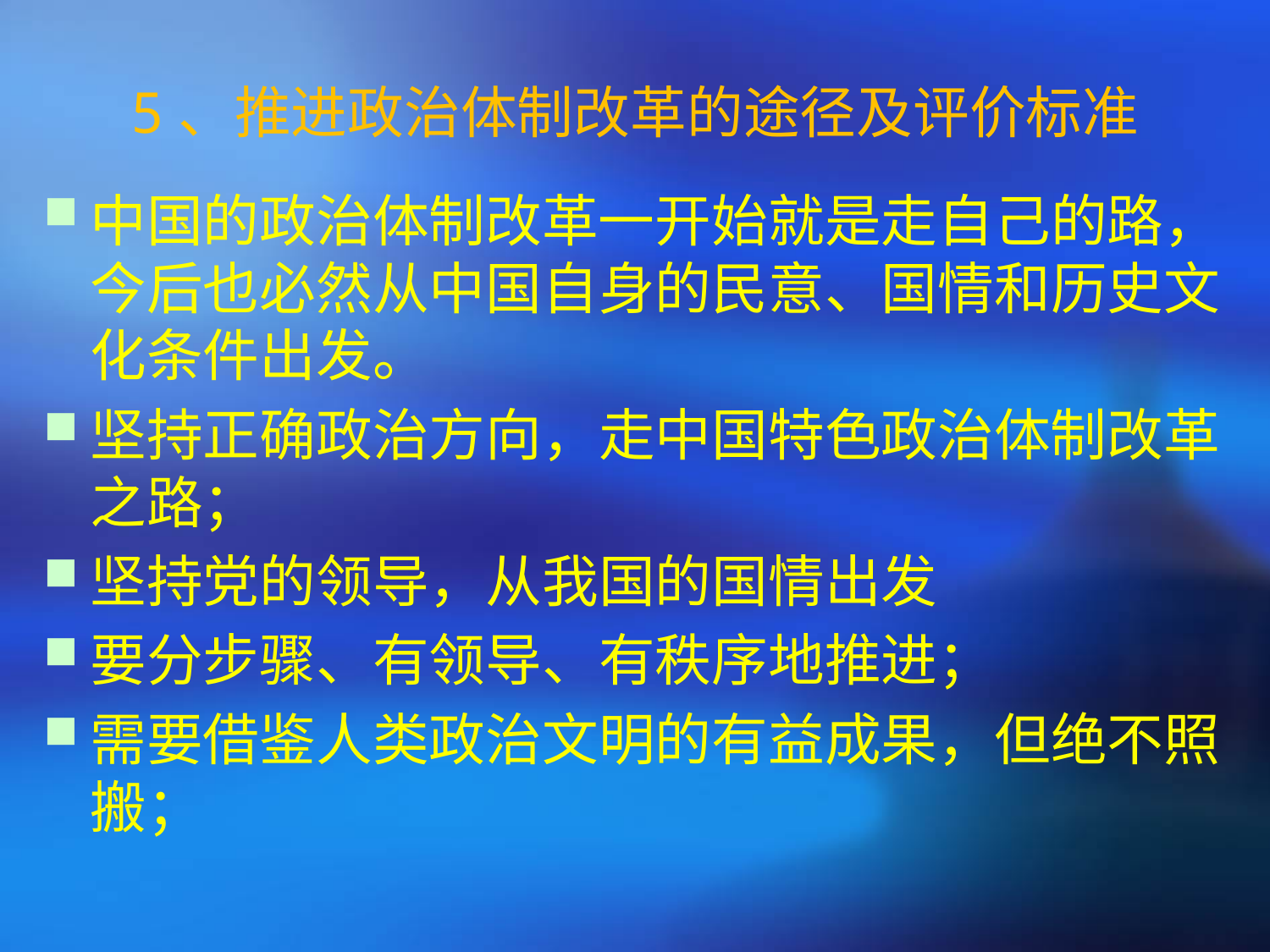

# 5、推进政治体制改革的途径及评价标准
中国的政治体制改革一开始就是走自己的路，今后也必然从中国自身的民意、国情和历史文化条件出发。
坚持正确政治方向，走中国特色政治体制改革之路；
坚持党的领导，从我国的国情出发
要分步骤、有领导、有秩序地推进；
需要借鉴人类政治文明的有益成果，但绝不照搬；